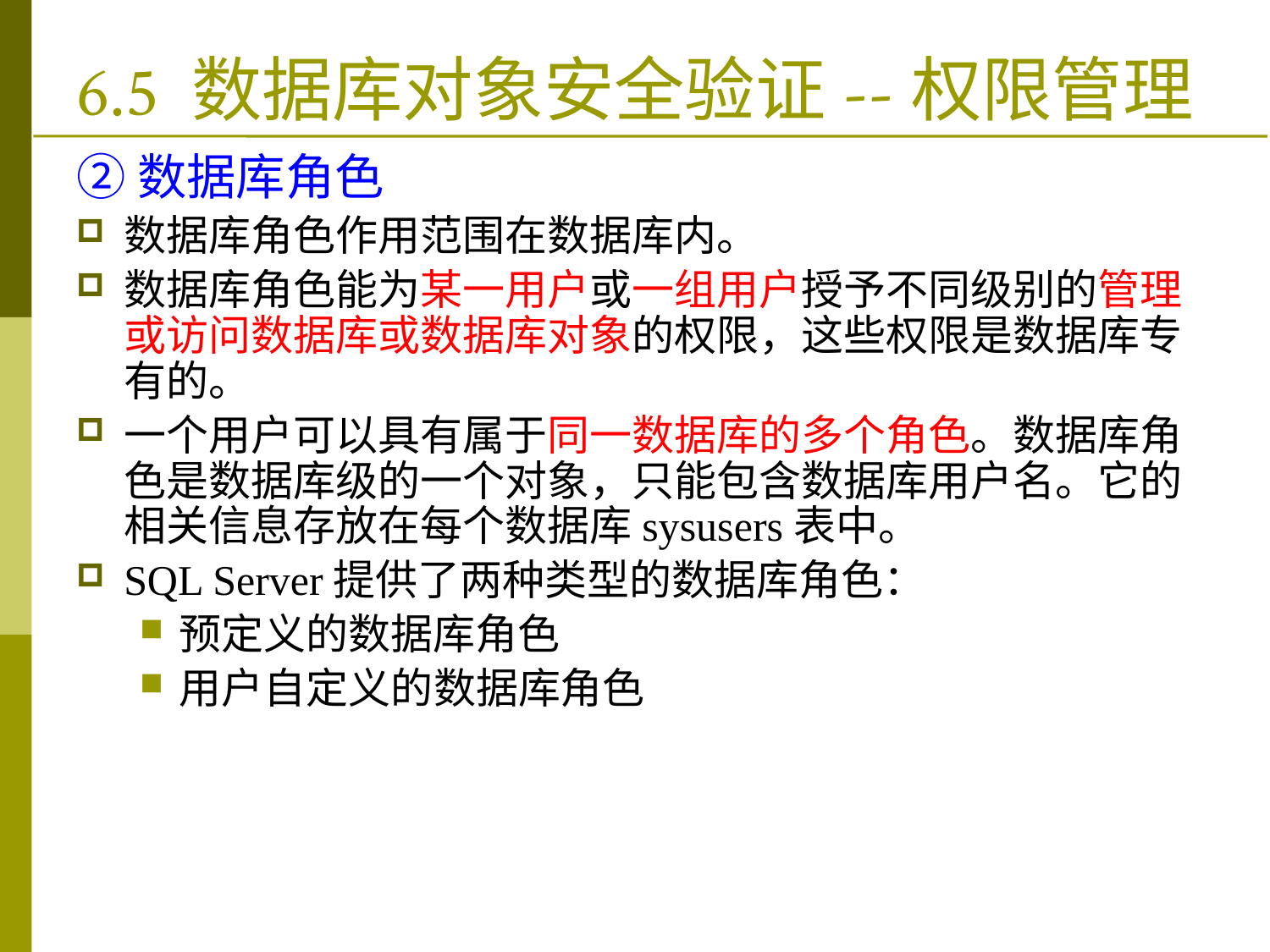

# 6.5 数据库对象安全验证--权限管理
②数据库角色
数据库角色作用范围在数据库内。
数据库角色能为某一用户或一组用户授予不同级别的管理或访问数据库或数据库对象的权限，这些权限是数据库专有的。
一个用户可以具有属于同一数据库的多个角色。数据库角色是数据库级的一个对象，只能包含数据库用户名。它的相关信息存放在每个数据库sysusers表中。
SQL Server提供了两种类型的数据库角色：
预定义的数据库角色
用户自定义的数据库角色